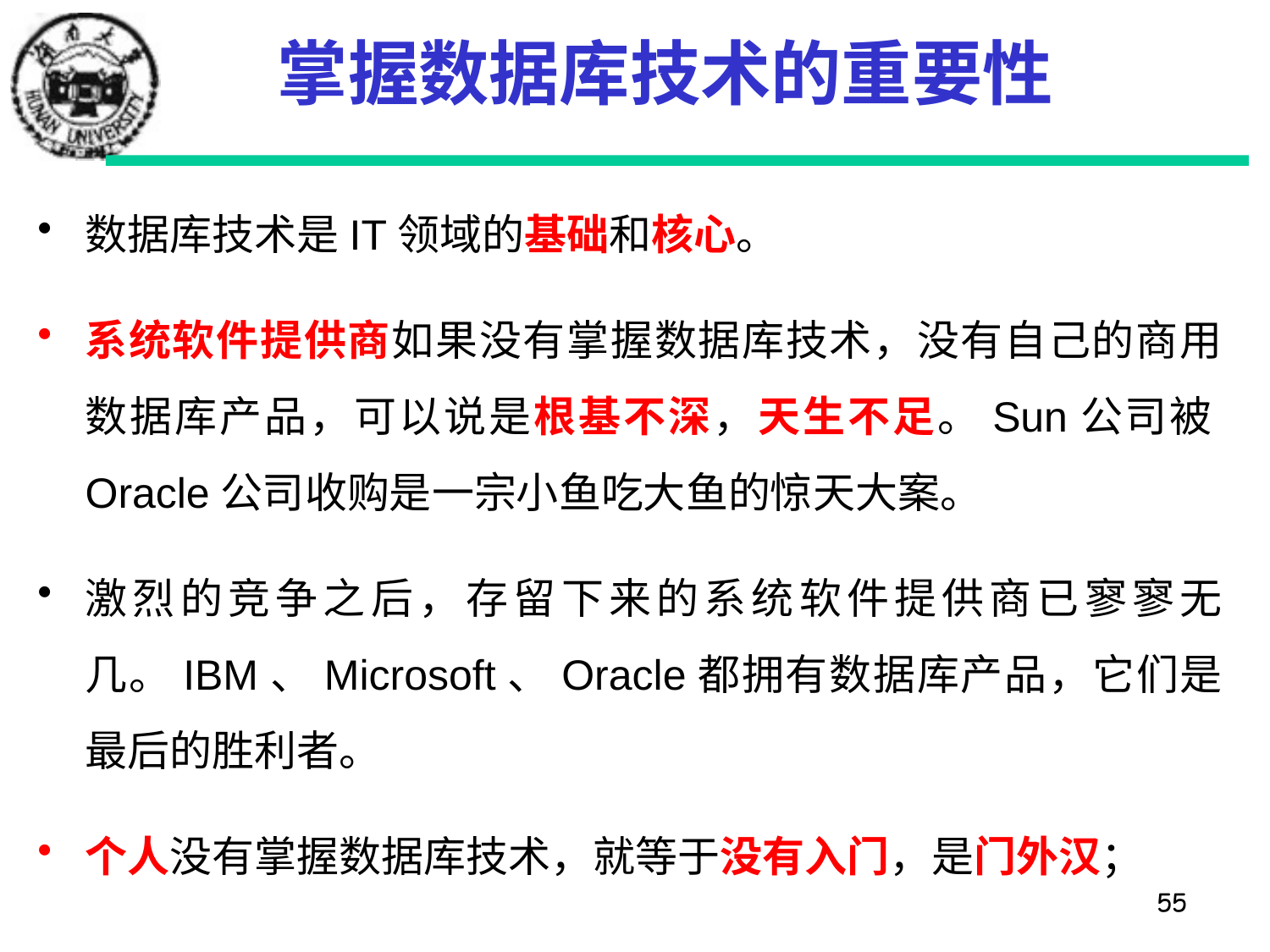

# 掌握数据库技术的重要性
数据库技术是IT领域的基础和核心。
系统软件提供商如果没有掌握数据库技术，没有自己的商用数据库产品，可以说是根基不深，天生不足。Sun公司被Oracle公司收购是一宗小鱼吃大鱼的惊天大案。
激烈的竞争之后，存留下来的系统软件提供商已寥寥无几。IBM、Microsoft、Oracle都拥有数据库产品，它们是最后的胜利者。
个人没有掌握数据库技术，就等于没有入门，是门外汉；
55